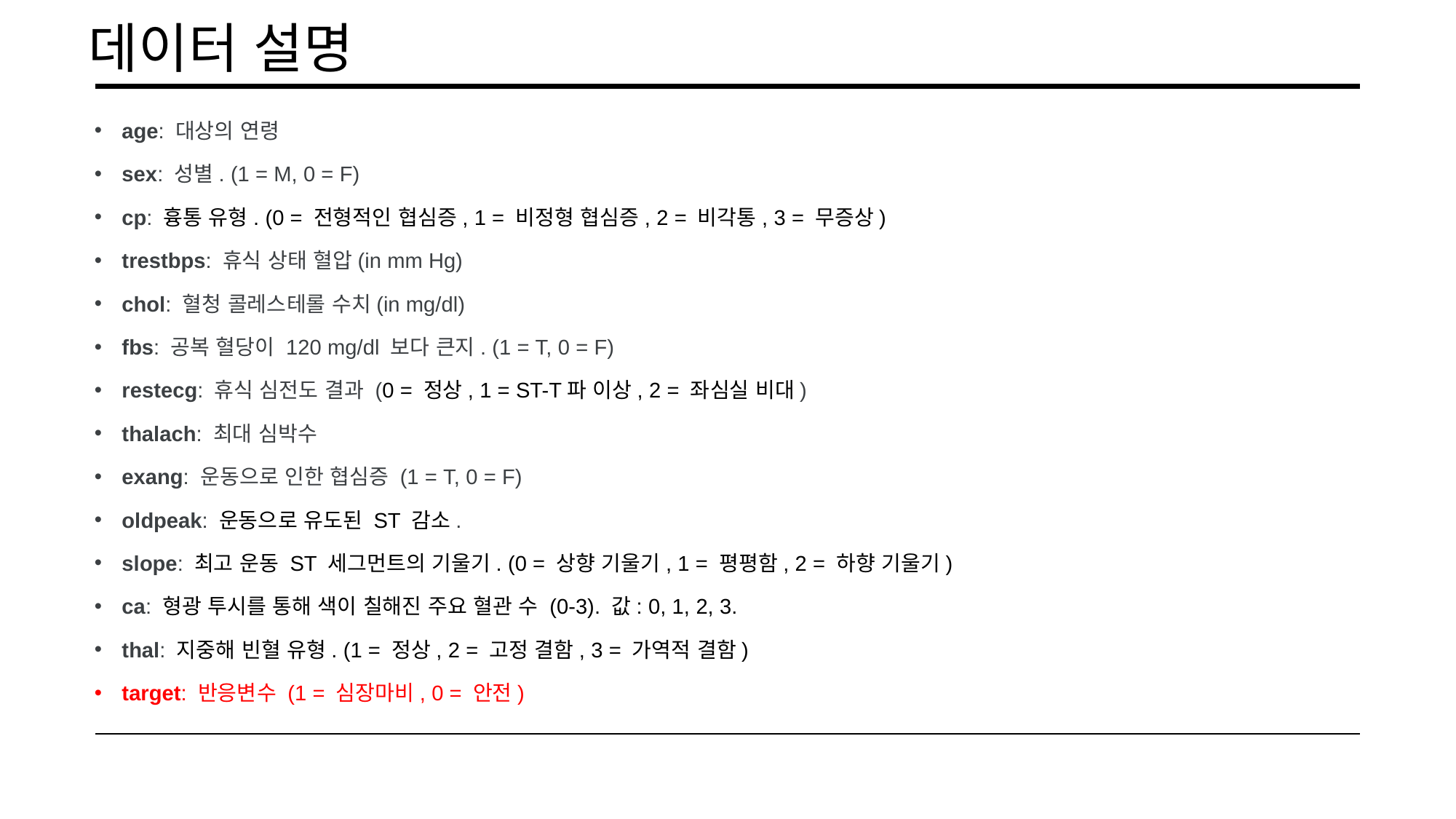

# 데이터 설명
age: 대상의 연령
sex: 성별. (1 = M, 0 = F)
cp: 흉통 유형. (0 = 전형적인 협심증, 1 = 비정형 협심증, 2 = 비각통, 3 = 무증상)
trestbps: 휴식 상태 혈압(in mm Hg)
chol: 혈청 콜레스테롤 수치(in mg/dl)
fbs: 공복 혈당이 120 mg/dl 보다 큰지. (1 = T, 0 = F)
restecg: 휴식 심전도 결과 (0 = 정상, 1 = ST-T파 이상, 2 = 좌심실 비대)
thalach: 최대 심박수
exang: 운동으로 인한 협심증 (1 = T, 0 = F)
oldpeak: 운동으로 유도된 ST 감소.
slope: 최고 운동 ST 세그먼트의 기울기. (0 = 상향 기울기, 1 = 평평함, 2 = 하향 기울기)
ca: 형광 투시를 통해 색이 칠해진 주요 혈관 수 (0-3). 값: 0, 1, 2, 3.
thal: 지중해 빈혈 유형. (1 = 정상, 2 = 고정 결함, 3 = 가역적 결함)
target: 반응변수 (1 = 심장마비, 0 = 안전)